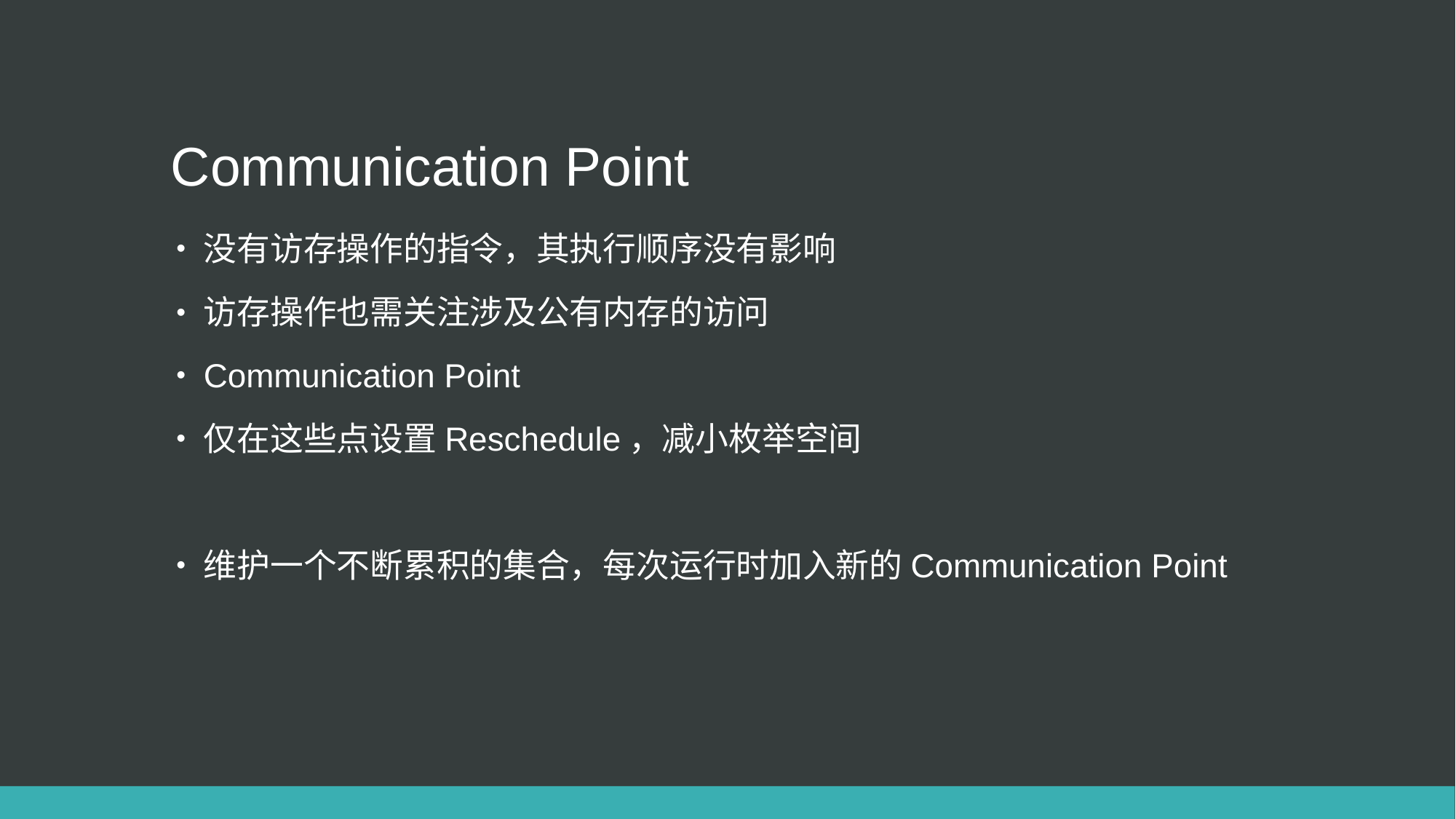

# Communication Point
没有访存操作的指令，其执行顺序没有影响
访存操作也需关注涉及公有内存的访问
Communication Point
仅在这些点设置Reschedule，减小枚举空间

维护一个不断累积的集合，每次运行时加入新的Communication Point